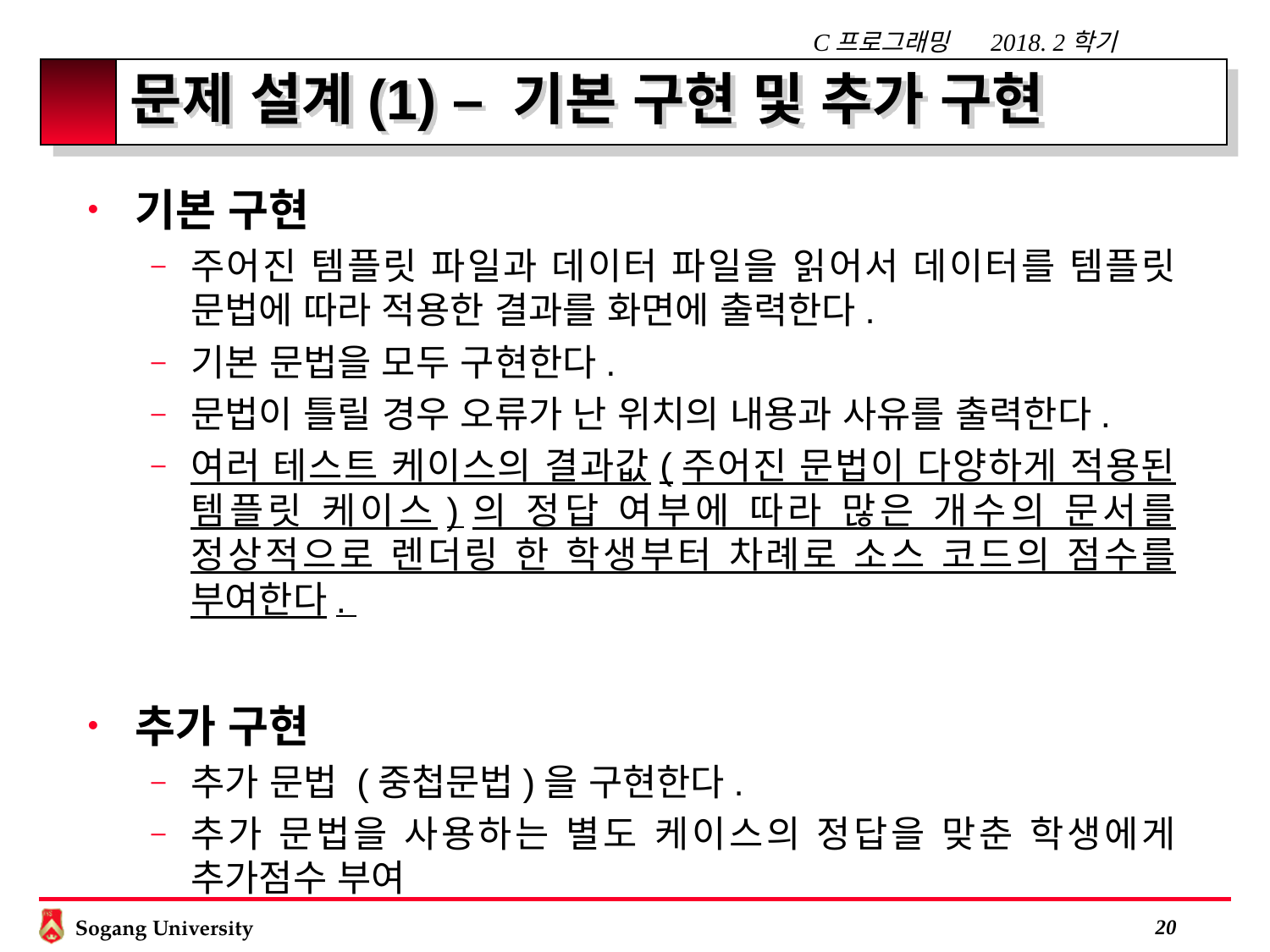

# 문제 설계(1) – 기본 구현 및 추가 구현
기본 구현
주어진 템플릿 파일과 데이터 파일을 읽어서 데이터를 템플릿 문법에 따라 적용한 결과를 화면에 출력한다.
기본 문법을 모두 구현한다.
문법이 틀릴 경우 오류가 난 위치의 내용과 사유를 출력한다.
여러 테스트 케이스의 결과값(주어진 문법이 다양하게 적용된 템플릿 케이스)의 정답 여부에 따라 많은 개수의 문서를 정상적으로 렌더링 한 학생부터 차례로 소스 코드의 점수를 부여한다.

추가 구현
추가 문법 (중첩문법)을 구현한다.
추가 문법을 사용하는 별도 케이스의 정답을 맞춘 학생에게 추가점수 부여
 20